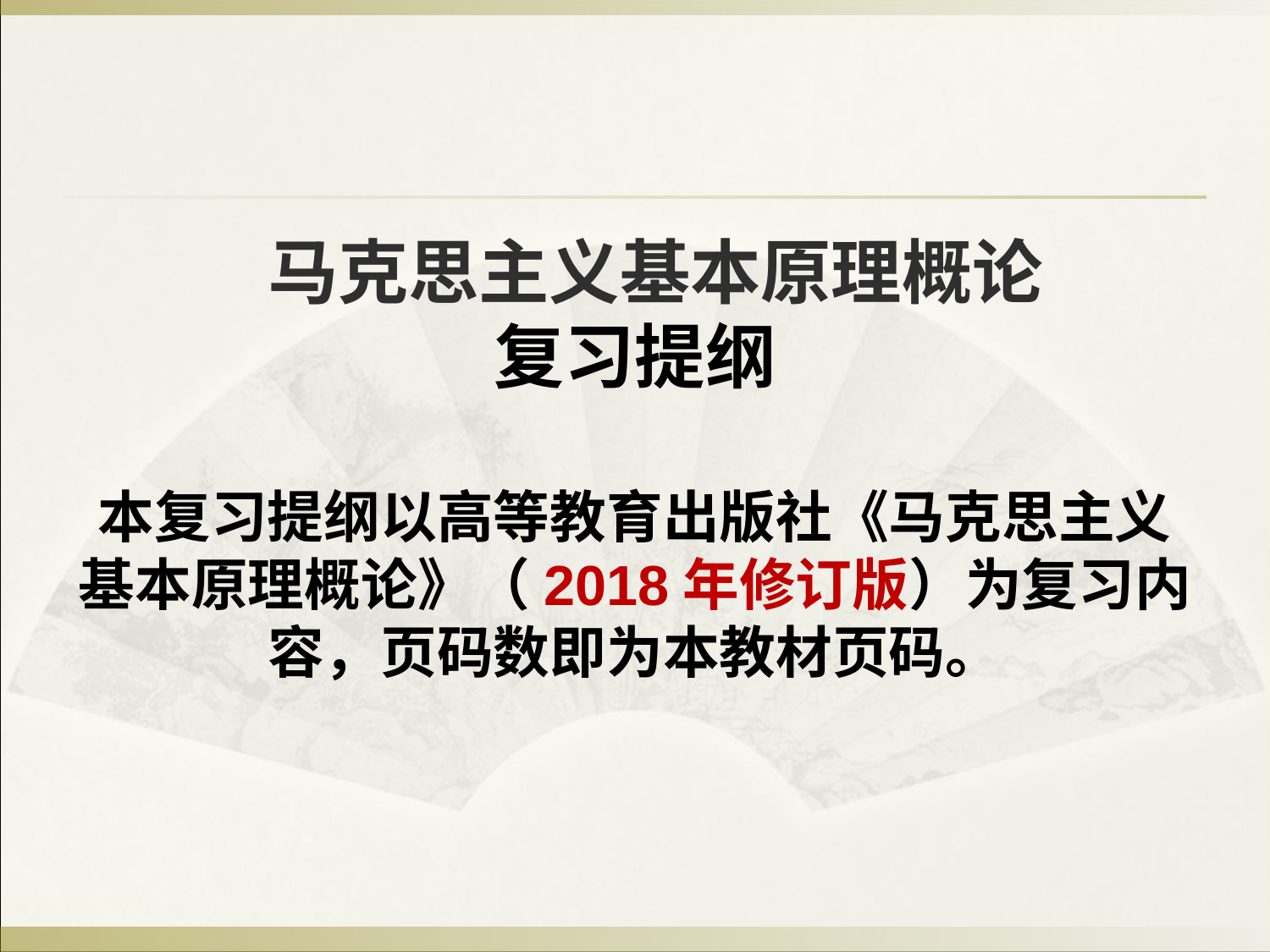

马克思主义基本原理概论
复习提纲

本复习提纲以高等教育出版社《马克思主义基本原理概论》（2018年修订版）为复习内容，页码数即为本教材页码。